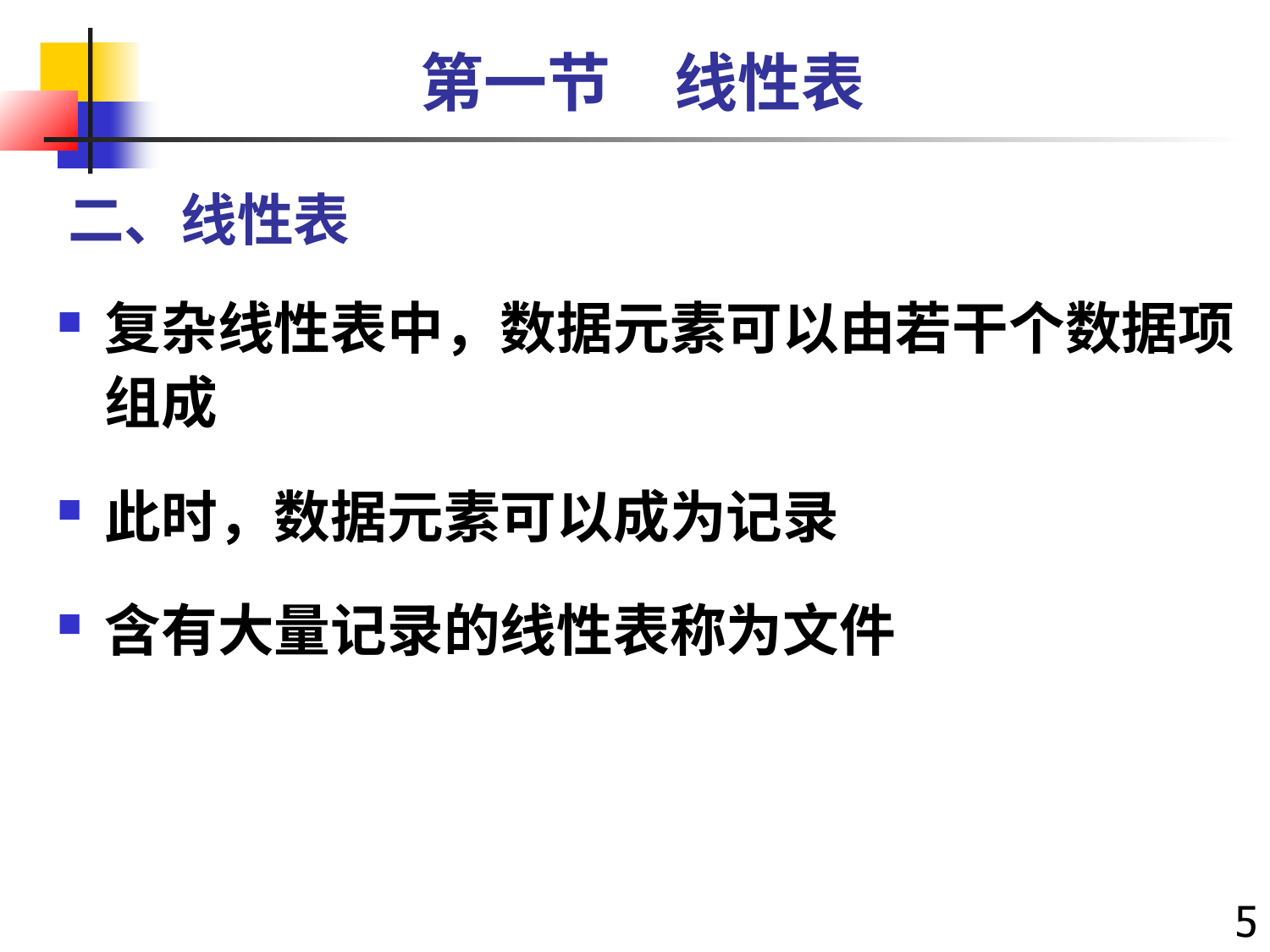

第一节　线性表
二、线性表
复杂线性表中，数据元素可以由若干个数据项组成
此时，数据元素可以成为记录
含有大量记录的线性表称为文件
5